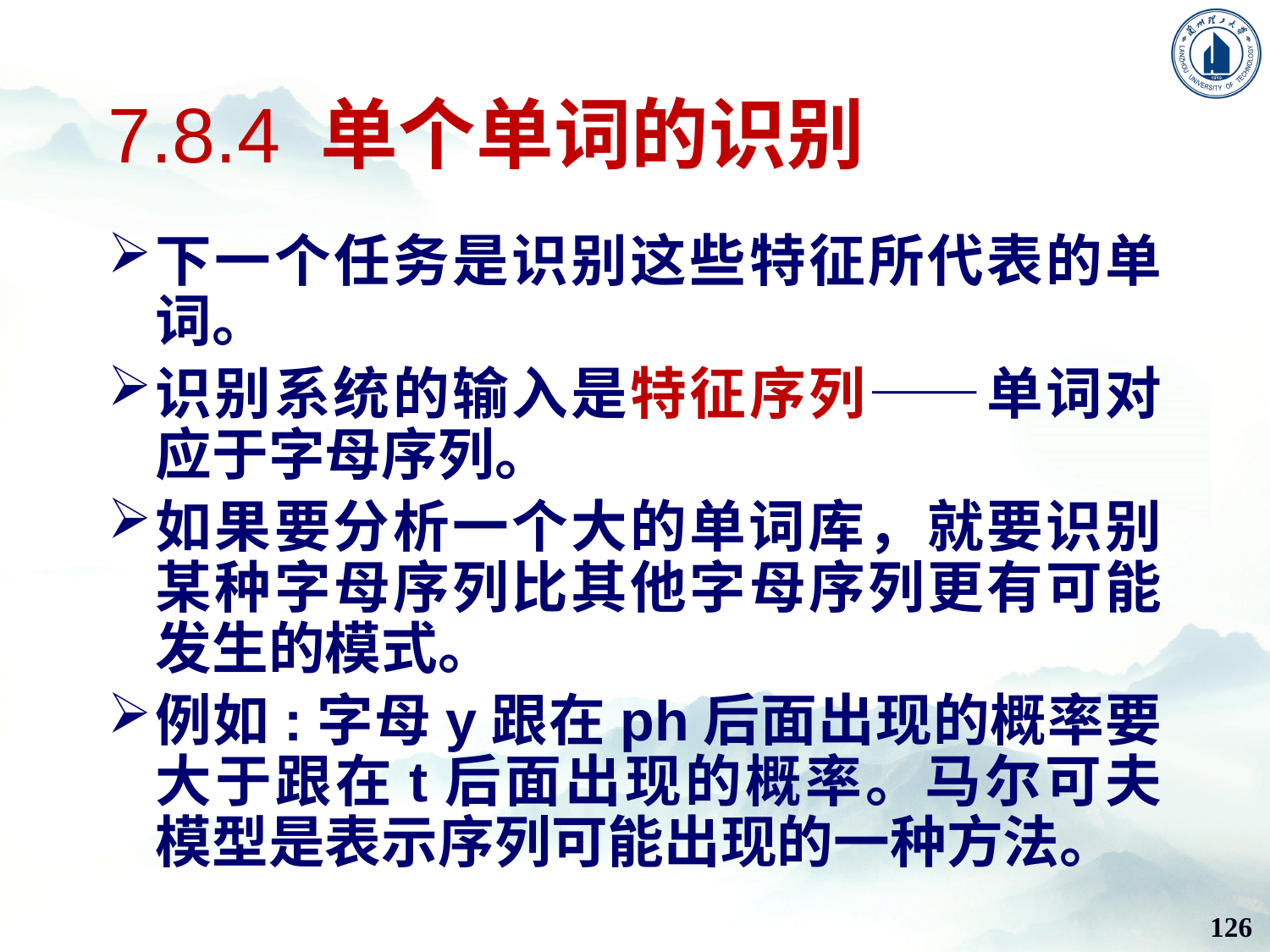

# 7.8.4 单个单词的识别
下一个任务是识别这些特征所代表的单词。
识别系统的输入是特征序列——单词对应于字母序列。
如果要分析一个大的单词库，就要识别某种字母序列比其他字母序列更有可能发生的模式。
例如:字母y跟在ph后面出现的概率要大于跟在t后面出现的概率。马尔可夫模型是表示序列可能出现的一种方法。
126